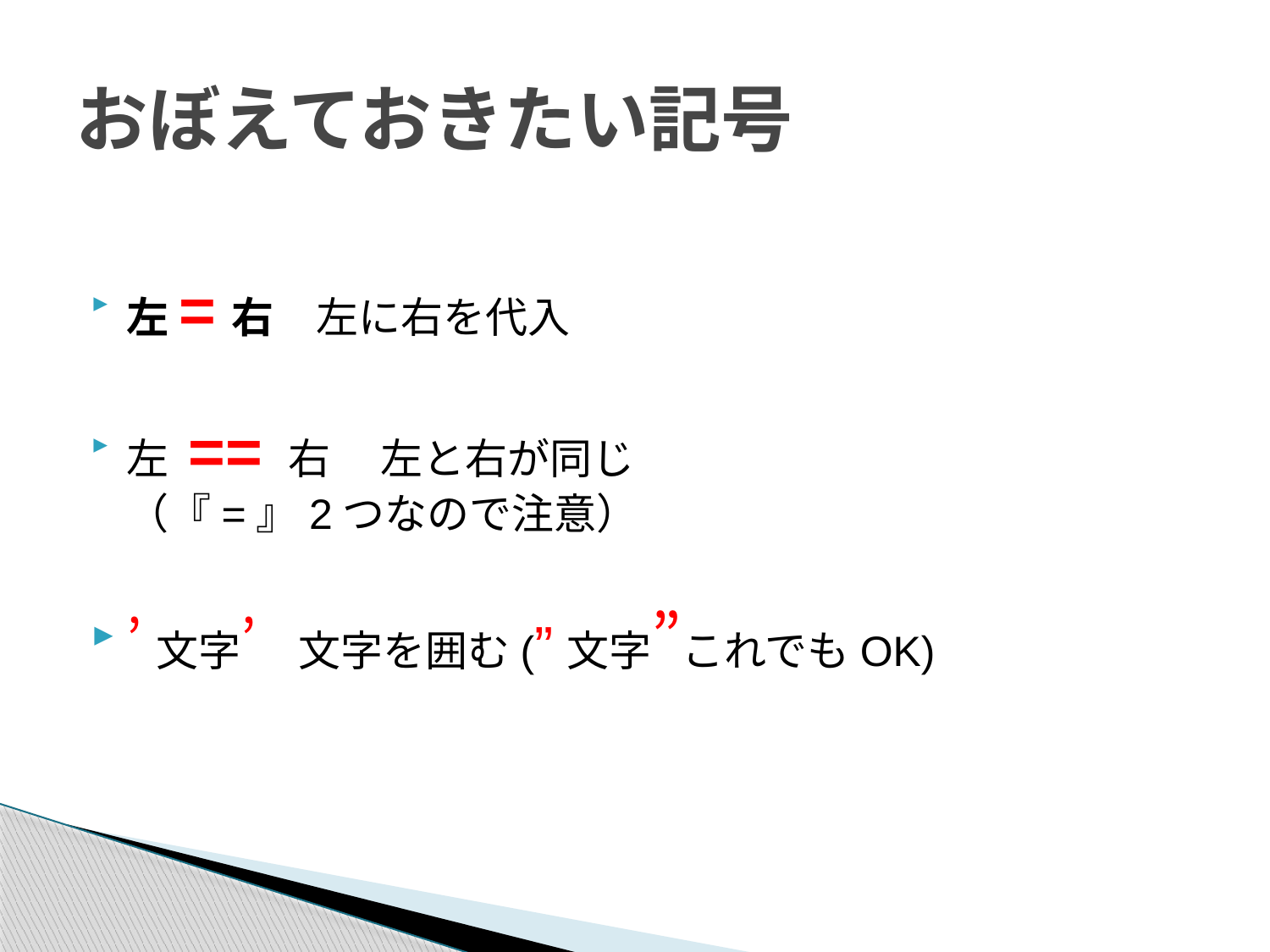

# おぼえておきたい記号

左=右　左に右を代入

左 == 右	左と右が同じ
（『=』2つなので注意）

’文字’　文字を囲む(”文字”これでもOK)